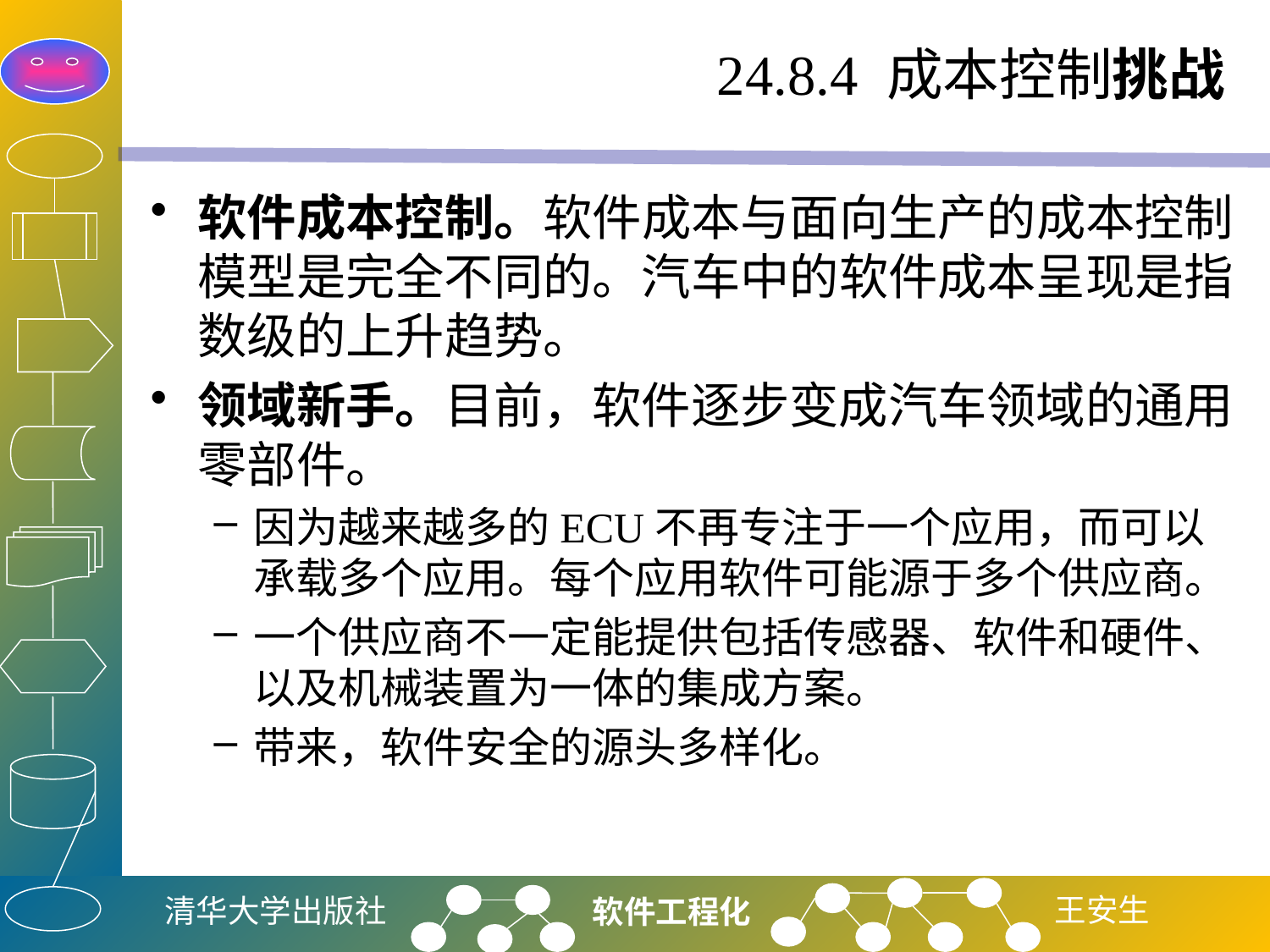

# 24.8.4 成本控制挑战
软件成本控制。软件成本与面向生产的成本控制模型是完全不同的。汽车中的软件成本呈现是指数级的上升趋势。
领域新手。目前，软件逐步变成汽车领域的通用零部件。
因为越来越多的ECU不再专注于一个应用，而可以承载多个应用。每个应用软件可能源于多个供应商。
一个供应商不一定能提供包括传感器、软件和硬件、以及机械装置为一体的集成方案。
带来，软件安全的源头多样化。